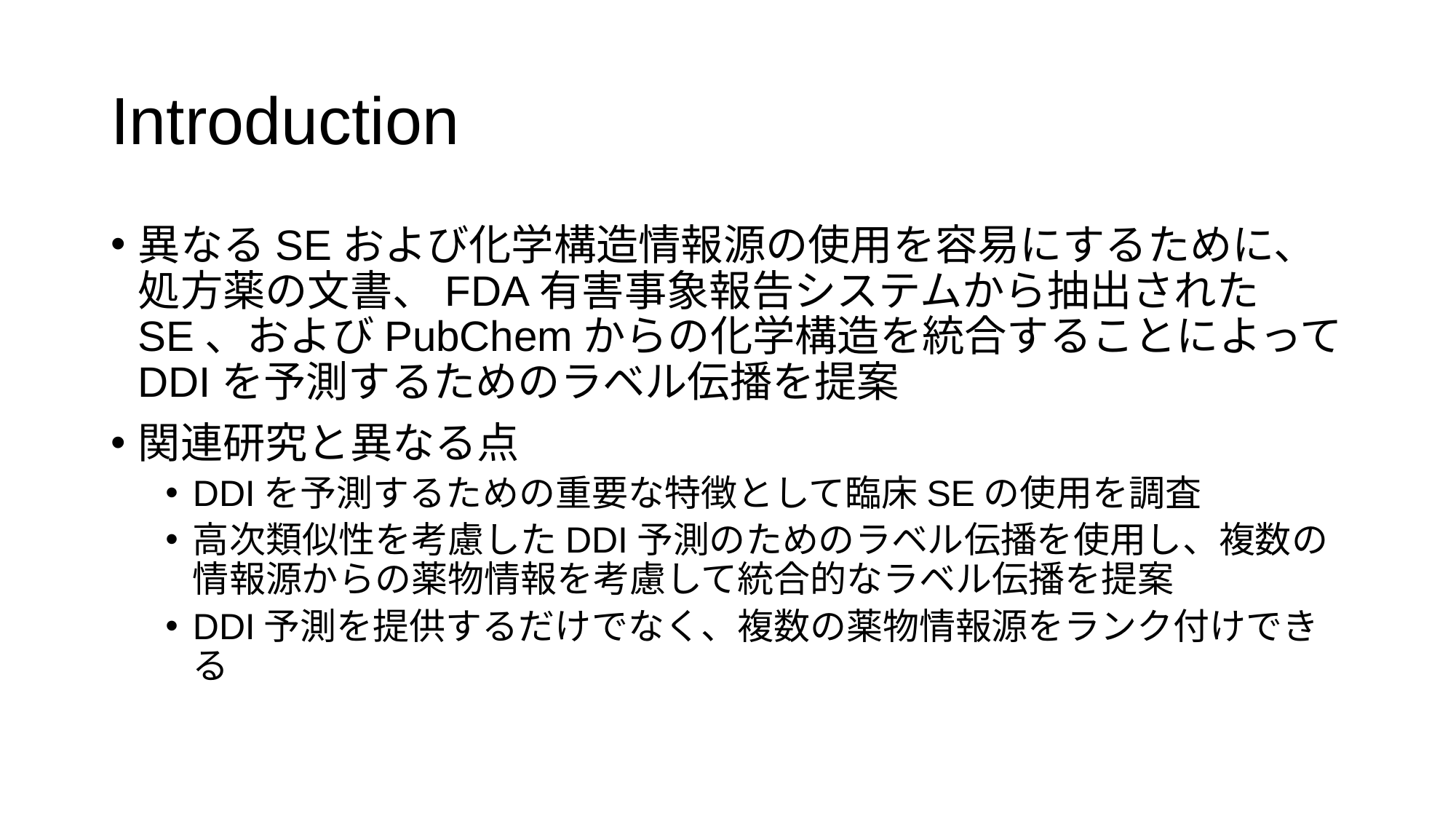

# Introduction
異なるSEおよび化学構造情報源の使用を容易にするために、処方薬の文書、FDA有害事象報告システムから抽出されたSE、およびPubChemからの化学構造を統合することによってDDIを予測するためのラベル伝播を提案
関連研究と異なる点
DDIを予測するための重要な特徴として臨床SEの使用を調査
高次類似性を考慮したDDI予測のためのラベル伝播を使用し、複数の情報源からの薬物情報を考慮して統合的なラベル伝播を提案
DDI予測を提供するだけでなく、複数の薬物情報源をランク付けできる